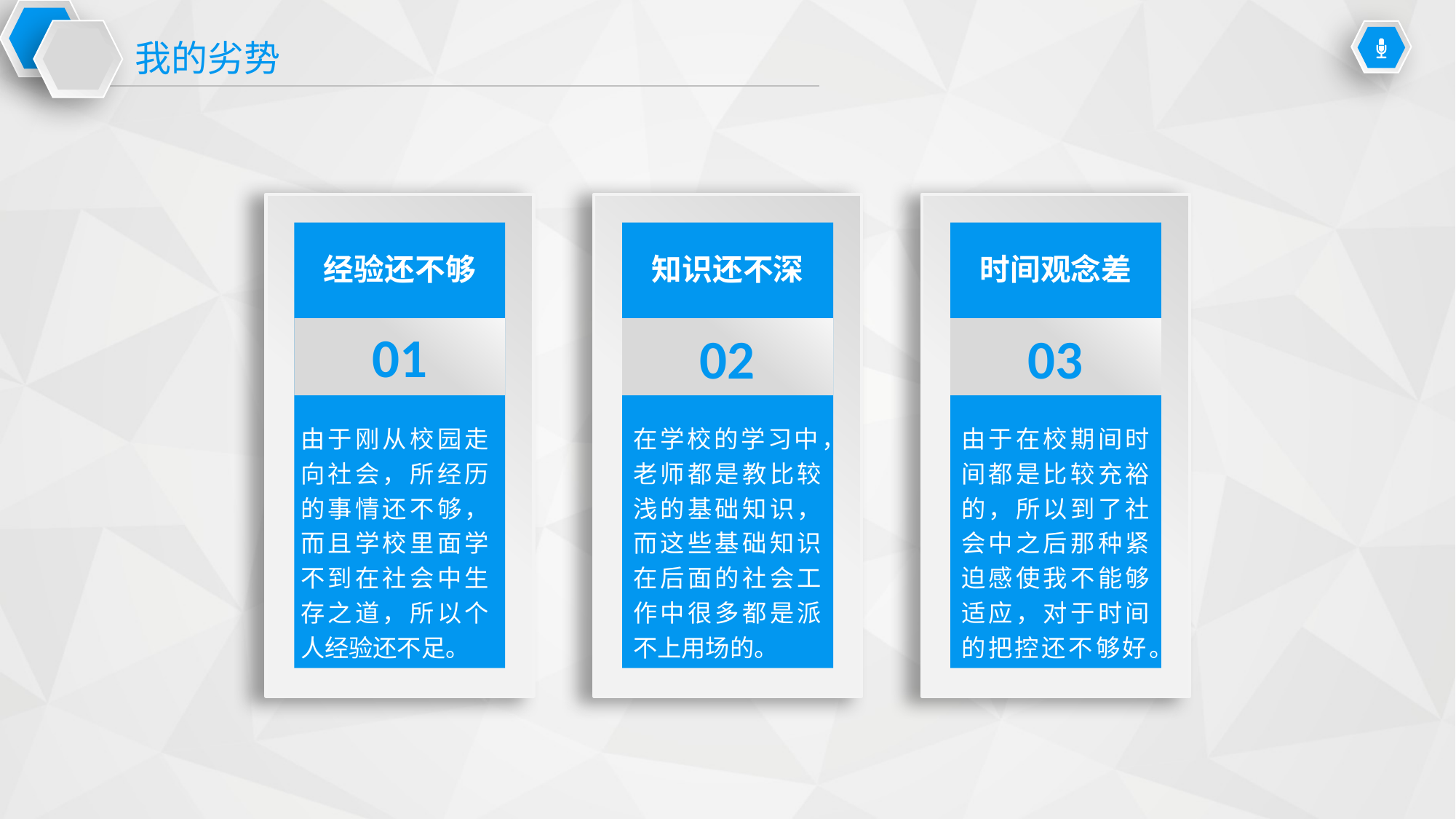

我的劣势

经验还不够
知识还不深
时间观念差
01
02
03
由于刚从校园走向社会，所经历的事情还不够，而且学校里面学不到在社会中生存之道，所以个人经验还不足。
在学校的学习中，老师都是教比较浅的基础知识，而这些基础知识在后面的社会工作中很多都是派不上用场的。
由于在校期间时间都是比较充裕的，所以到了社会中之后那种紧迫感使我不能够适应，对于时间的把控还不够好。